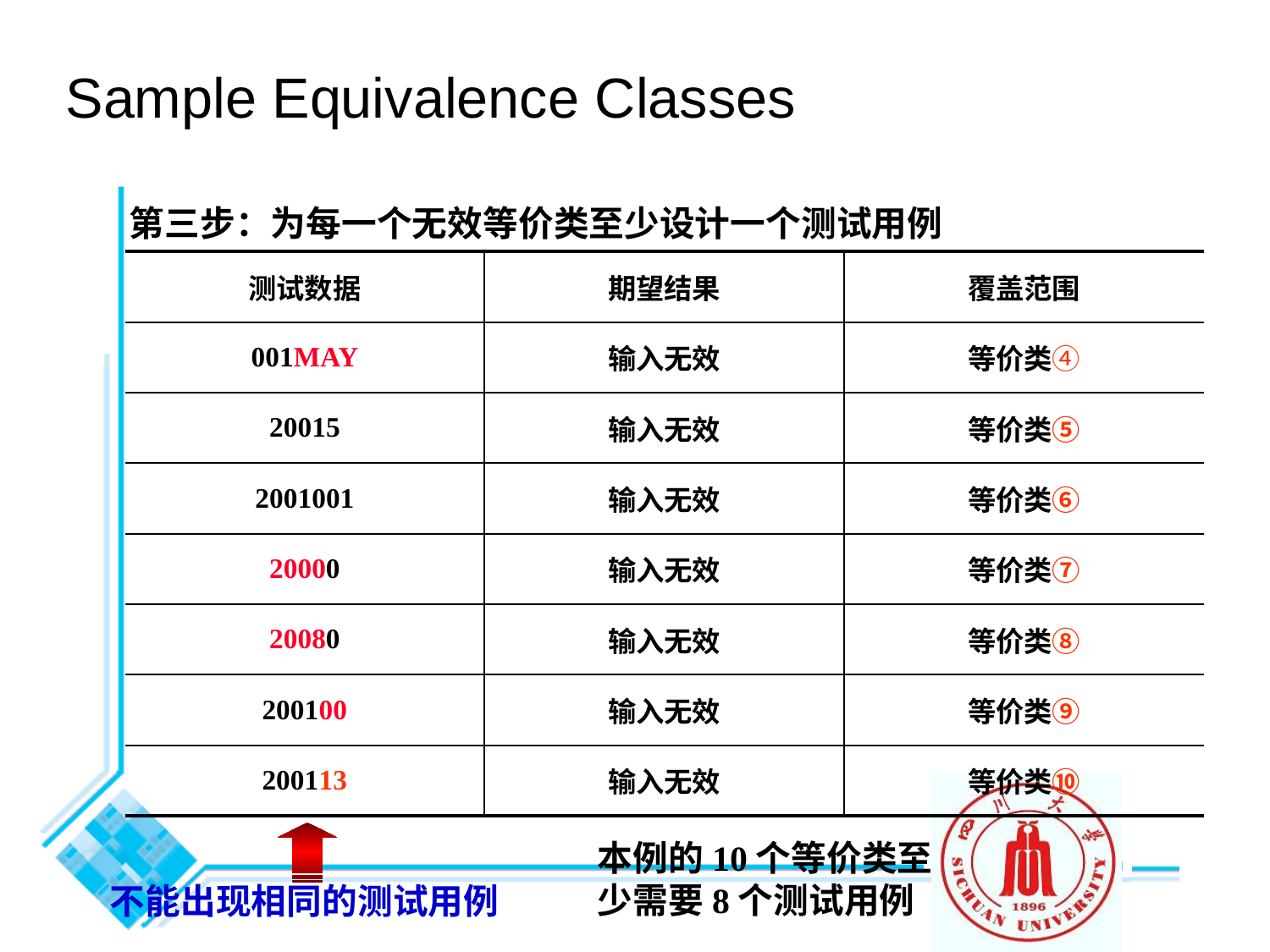

Sample Equivalence Classes
第三步：为每一个无效等价类至少设计一个测试用例
| 测试数据 | 期望结果 | 覆盖范围 |
| --- | --- | --- |
| 001MAY | 输入无效 | 等价类④ |
| 20015 | 输入无效 | 等价类⑤ |
| 2001001 | 输入无效 | 等价类⑥ |
| 20000 | 输入无效 | 等价类⑦ |
| 20080 | 输入无效 | 等价类⑧ |
| 200100 | 输入无效 | 等价类⑨ |
| 200113 | 输入无效 | 等价类⑩ |

本例的10个等价类至
少需要8个测试用例
不能出现相同的测试用例